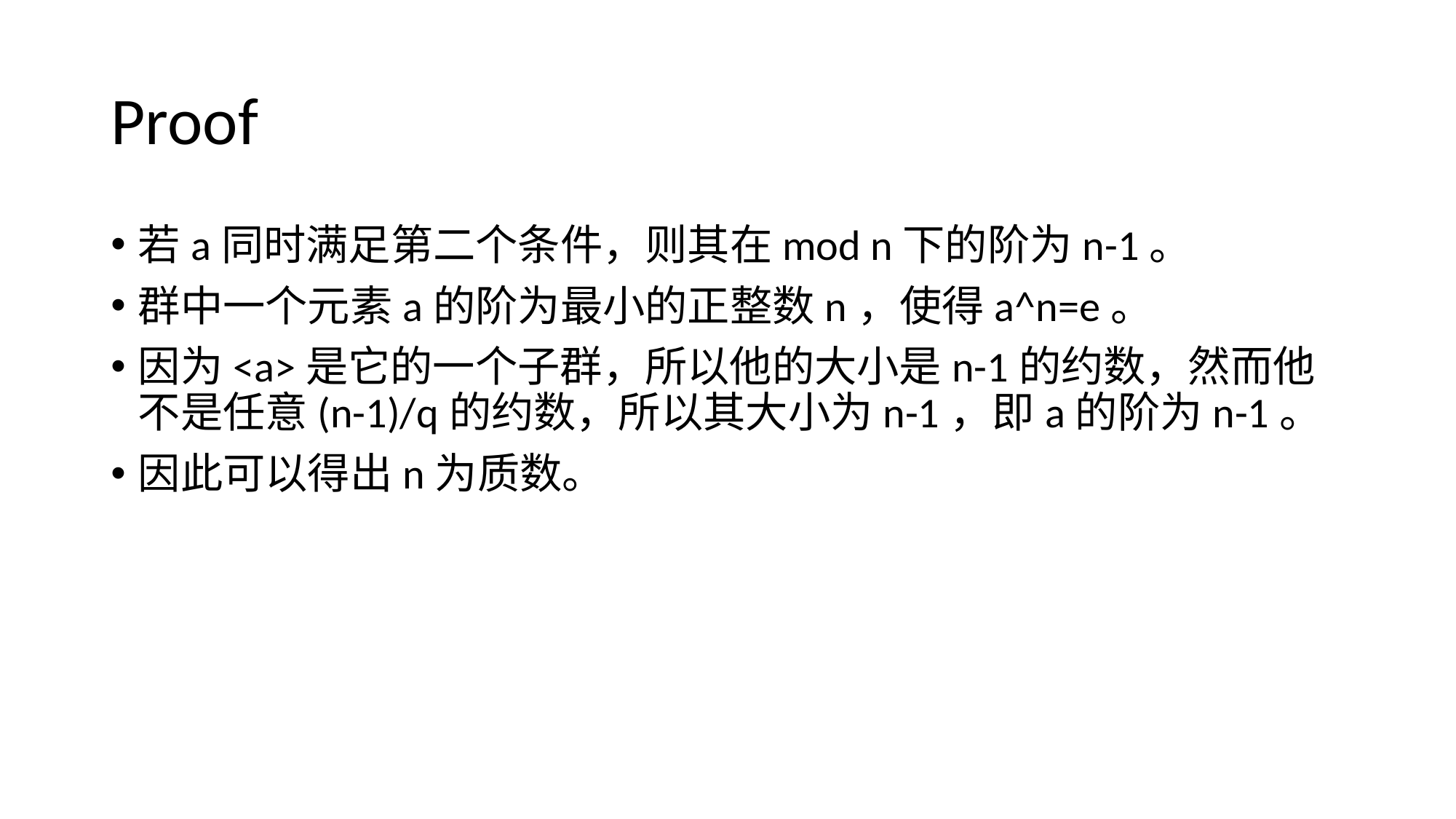

# Proof
若a同时满足第二个条件，则其在mod n下的阶为n-1。
群中一个元素a的阶为最小的正整数n，使得a^n=e。
因为<a>是它的一个子群，所以他的大小是n-1的约数，然而他不是任意(n-1)/q的约数，所以其大小为n-1，即a的阶为n-1。
因此可以得出n为质数。